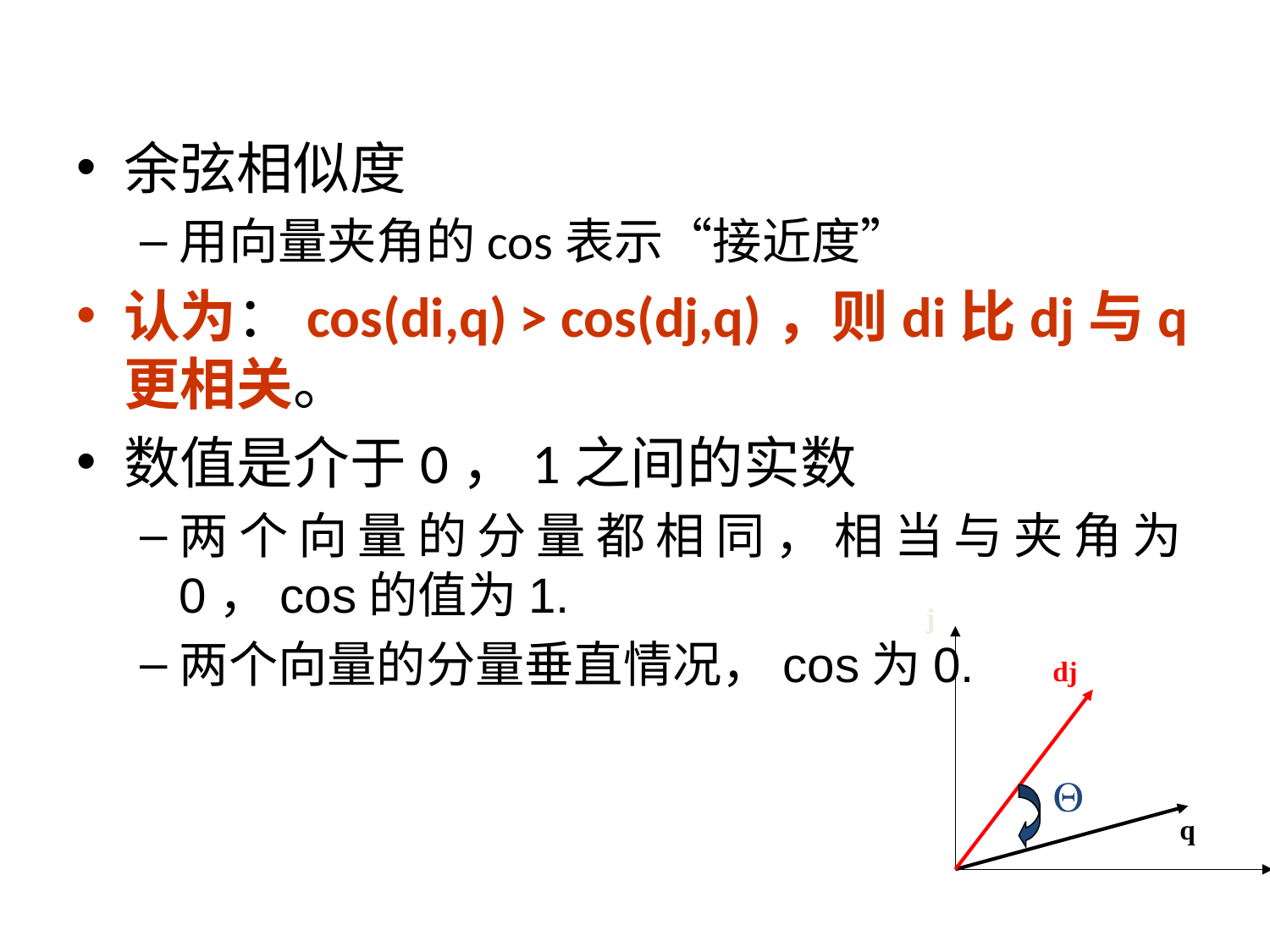

#
余弦相似度
用向量夹角的cos表示“接近度”
认为：cos(di,q) > cos(dj,q)，则di比dj与q更相关。
数值是介于0，1之间的实数
两个向量的分量都相同，相当与夹角为0，cos的值为1.
两个向量的分量垂直情况，cos为0.

j
dj
Θ

q